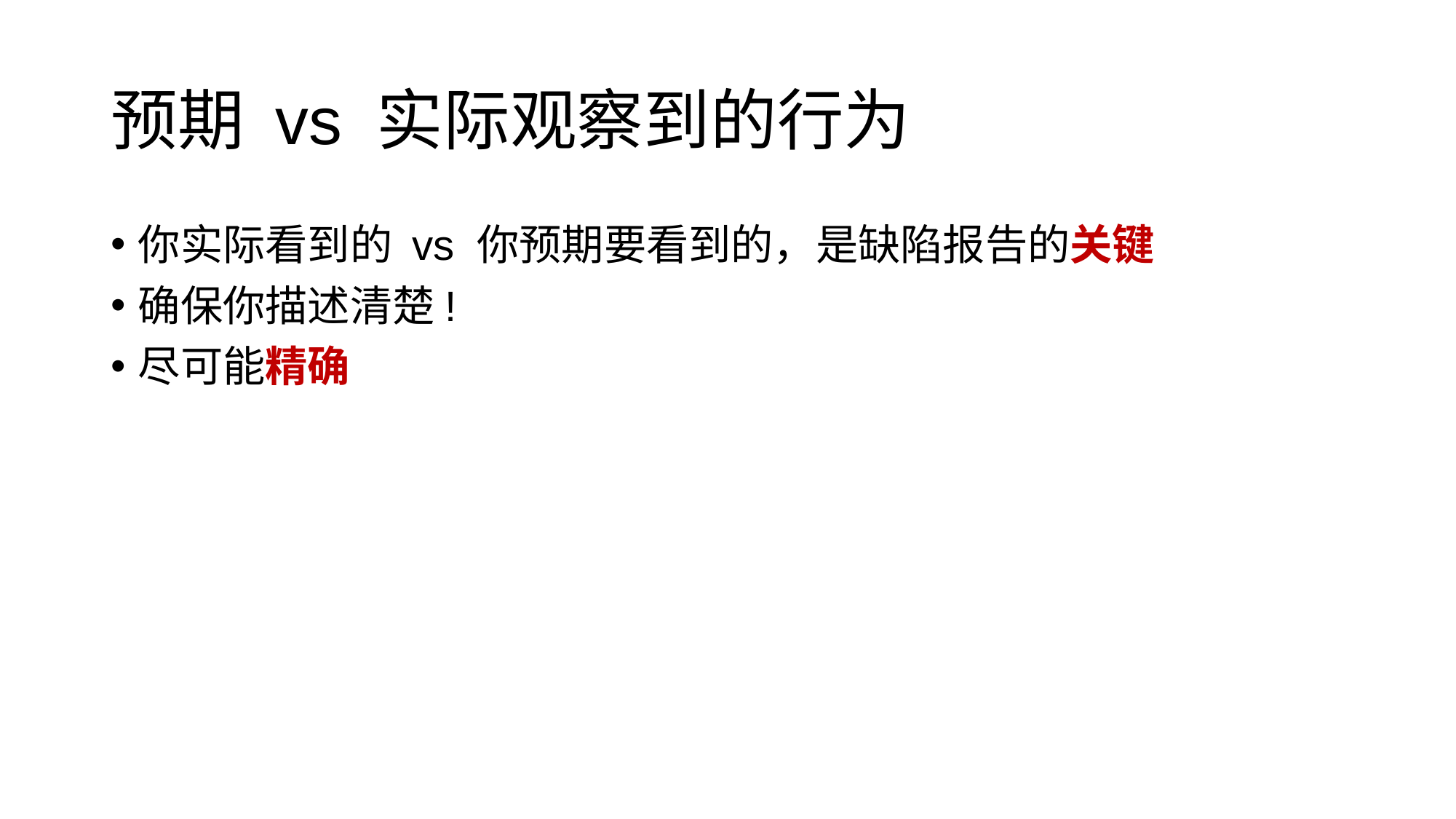

# 预期 vs 实际观察到的行为
你实际看到的 vs 你预期要看到的，是缺陷报告的关键
确保你描述清楚!
尽可能精确